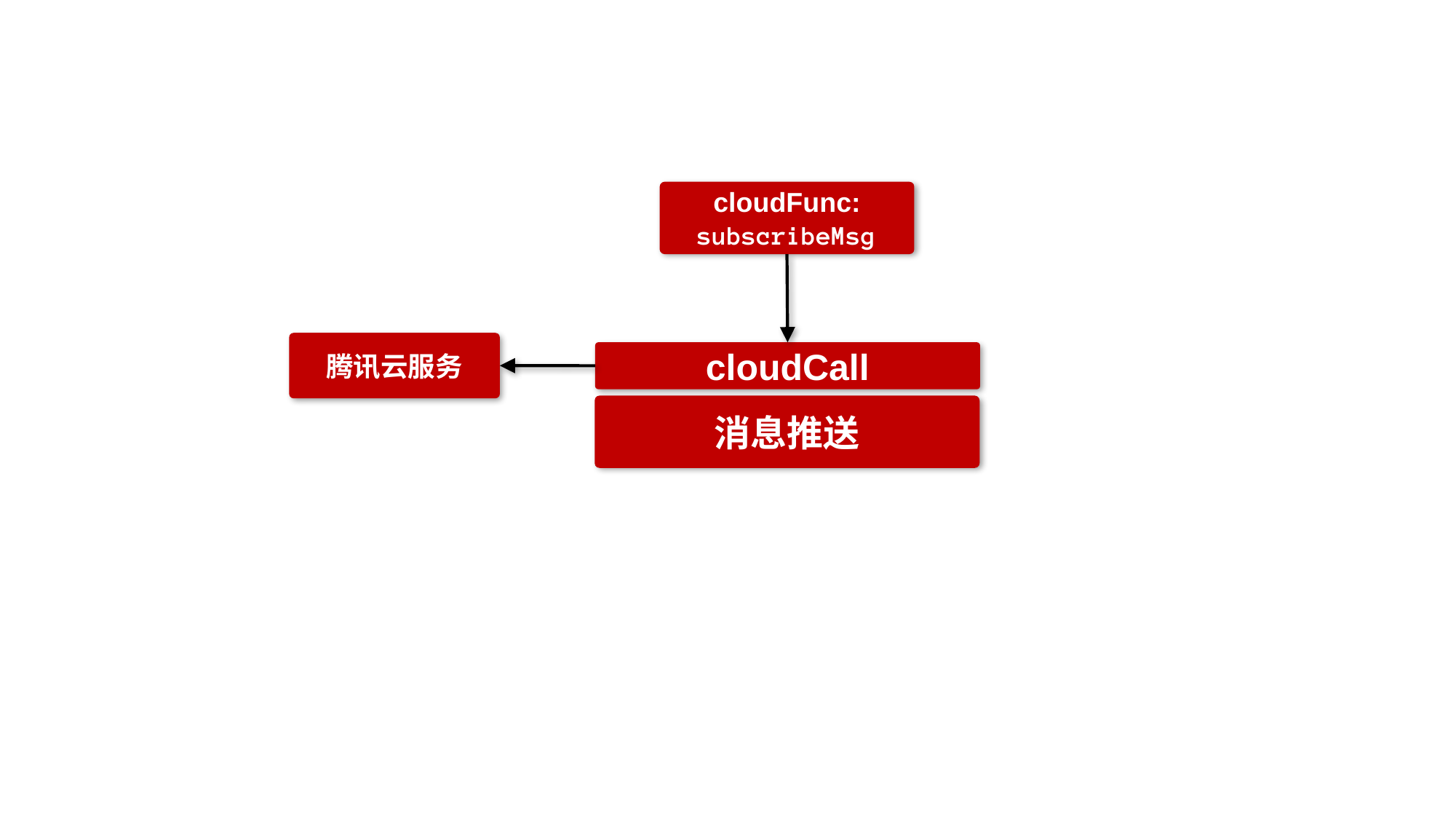

miniprogram
云函数
统一接口
api.js
用户模块
组件库
学生验证
Auth
vant-weapp
学生身份验证
index_auth
用户信息管理home_user_info
用户注册
index_register
cloudFunc
商品模块
CSS库
商品搜索
commodity_search
商品详情commodity_detail
商品列表commodity_list
Color-UI
商品提问
commodity_detail
提问回复question_detail
发布商品commodity_release
工具类utils
商品管理home_release
固定response格式
Resp.js
时间格式化
formatTime.js
缓存管理
cache.js
交易模块
交易管理home_transaction
发起交易commodity_transaction
交易操作
transaction_detail
表单验证
rules.js
cloudFunc
HTTP API
cloudStorage
commodity
bg-image
swiper

cloudDB
HTTP API
CMS
3rd Server
cloudFunc
miniprogram
cloudStorage
cloudStorage
cloudStorage
cloudStorage
cloudCall
TCB
Release
Swiper
User
Have
Commodity
Category
In
In
Start
Have
Commodity
Answer
University
Commodity
Question
Transaction
Have
cloudFunc: subscribeMsg
腾讯云服务
cloudCall
消息推送
HTTP API
miniprogram
cloudStorange
cloudDB
cloudFunc
commodity_question
tcb-
router
getCommodityQuestionAndUserInfo
getCommodityQuestionAndUserInfoByQid
setCommodityQuestion
getCommodityQuestionCount
getCommodityQuestionByCidAll
commodity_answer
tcb-
router
getCommodityAnswerAndUserInfo
setCommodityAnswer
getCommodityAnswerCount
getCommodityAnswerByCidAll
commodity
tcb-
router
getCommodityListByUidAndCid
getCommodityDetail
setCommodityDetail
delCommodity
transaction
tcb-
router
getMySellTransactionList
getMyBuyTransactionList
getTransactionByTransactionNumber
setTransaction
cancelTransaction
confirmFinishTransaction
getTransactionByCidAll
university
tcb-
router
getUniversityInfo
subscribeMsg
tcb-
router
sendNewTransactionMsg
user
tcb-
router
getMyInfoAndMyUniversityInfo
getUserInfoFromDbByUserId
setMyInfo
updateMyInfo
swiper
tcb-
router
getSwiperImg
category
tcb-
router
getCommodityCategory
del_trigger
cloudDB

transaction
-----------------------------
_id: 主键
transaction_no: 交易号，后台生成，视为主键，建立索引
commodity_id: 商品_id
seller_id: 卖家的openid
buyer_id: 买家的openid
sellerPrimaryKey: 卖家的_id
buyerPrimaryKey: 买家的_id
title: 交易商品的标题
content: 商品详情介绍
number: 商品交易的数量
price_origin: 商品现价
price_now: （打折、促销）后的价格，暂未使用
total_price: 最终价格
seller_status: 卖家是否确认交易完成
buyer_status: 买家是否确认交易完成
status: 状态。0：进行中；1：已完成；2：已取消
create_time: 交易发起时间
update_time: 交易修改时间
end_time: 交易完成/取消时间
is_deleted: 是否被删除

university
-----------------------------
_id: 主键
uid: 用户大学编号，视为主键，建立索引
name: 大学名称
province: 大学所在省份
status: 状态，暂未使用
create_time: 创建时间
update_time: 修改时间
is_deleted: 是否被删除

commodity_question
-----------------------------
_id: 主键
commodity_id: 商品的_id
user_id: 提问者的openid
content: 提问内容
create_time: 提问时间
update_time: 修改时间
is_deleted: 是否被删除

user
-----------------------------
_id: 主键
openid: 微信用户id，视为主键，建立索引
name: 用户昵称
avatar_url: 用户头像地址
uid: 用户大学编号
contact_info_wx: 微信联系方式
contact_info_qq: QQ联系方式
student_auth: 是否通过学生验证
total_transaction: 总交易数
total_release: 总发布商品数
create_time: 注册时间
update_time: 修改信息时间
is_deleted: 是否被删除
HTTP API

commodity_answer
-----------------------------
_id: 主键
question_id: 问题的_id
user_id: 回复者的openid
content: 回复内容
create_time: 提问时间
update_time: 修改时间
is_deleted: 是否被删除

commodity
-----------------------------
_id: 主键
uid: 所属大学的uid，建立索引
cid: 所属分类的cid
user_id: 发布者的openid
title: 商品标题
content: 商品详情介绍
number: 商品数量
price_origin: 原始价格price_now: 现价
origin_url: 原始购买链接
remark: 备注
thumbnail_url: 缩略图filelDs
img_url: 详情图filelds
status: 状态。0：正在出售；1：交易中；2：已售罄
create_time: 发布时间
update_time: 修改时间
is_deleted: 是否被删除

category
-----------------------------
_id: 主键
cid: 分类id，视为主键，建立索引
name: 分类名称
parent_id: 父分类的cid，用于多级分类，暂未使用
status: 状态，暂未使用
sort_order: 用于分类排序，暂未使用
create_time: 创建时间
update_time: 修改时间
is_deleted: 是否被删除
cloudFunc

swiper
-----------------------------
_id: 主键
commodity_id: 商品的_id
img_url: 图片fileld
sort_order: 用于排序
status: 状态
create_time: 注册时间
update_time: 修改信息时间
is_deleted: 是否被删除